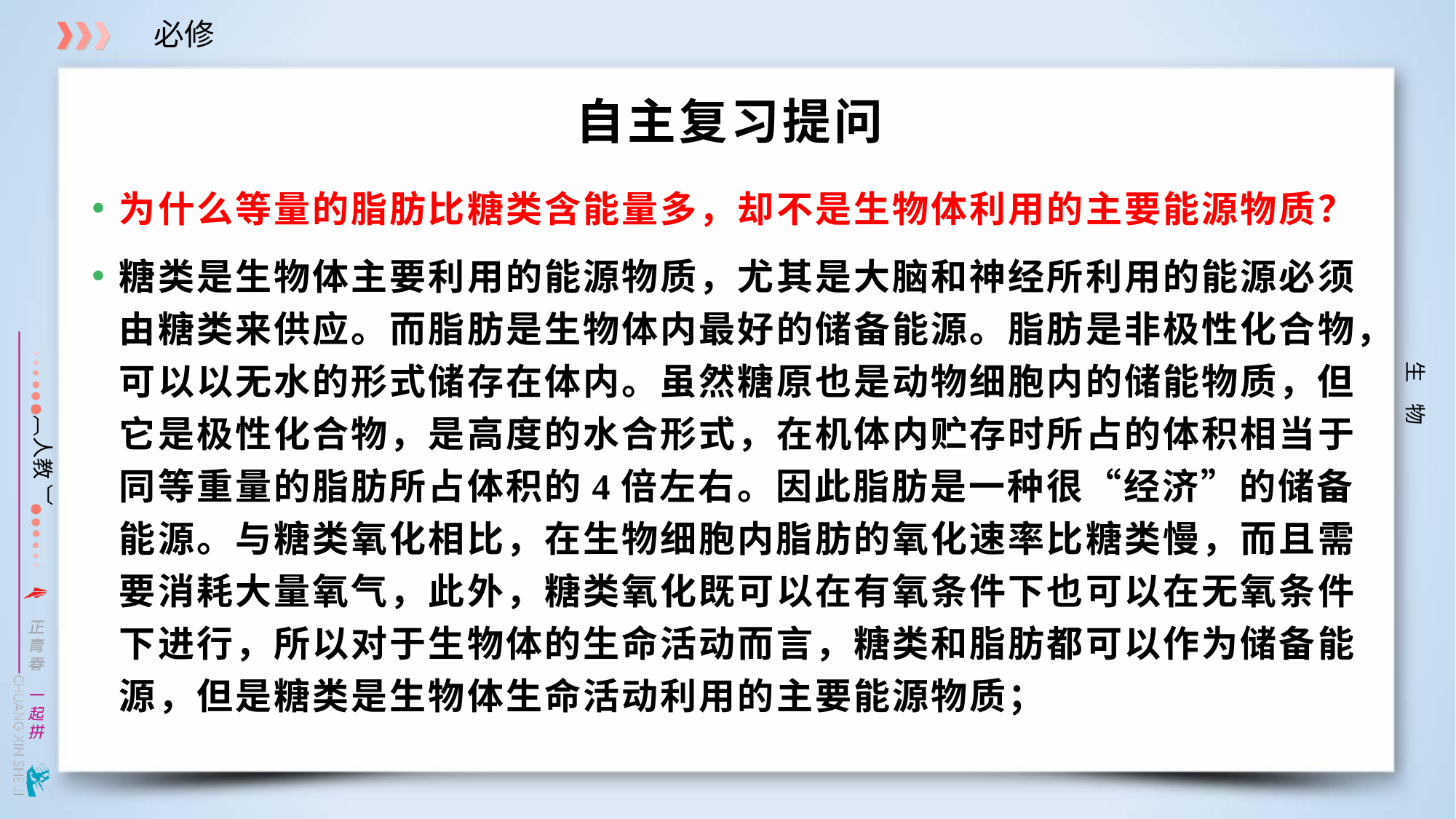

# 自主复习提问
为什么等量的脂肪比糖类含能量多，却不是生物体利用的主要能源物质？
糖类是生物体主要利用的能源物质，尤其是大脑和神经所利用的能源必须由糖类来供应。而脂肪是生物体内最好的储备能源。脂肪是非极性化合物，可以以无水的形式储存在体内。虽然糖原也是动物细胞内的储能物质，但它是极性化合物，是高度的水合形式，在机体内贮存时所占的体积相当于同等重量的脂肪所占体积的4倍左右。因此脂肪是一种很“经济”的储备能源。与糖类氧化相比，在生物细胞内脂肪的氧化速率比糖类慢，而且需要消耗大量氧气，此外，糖类氧化既可以在有氧条件下也可以在无氧条件下进行，所以对于生物体的生命活动而言，糖类和脂肪都可以作为储备能源，但是糖类是生物体生命活动利用的主要能源物质；